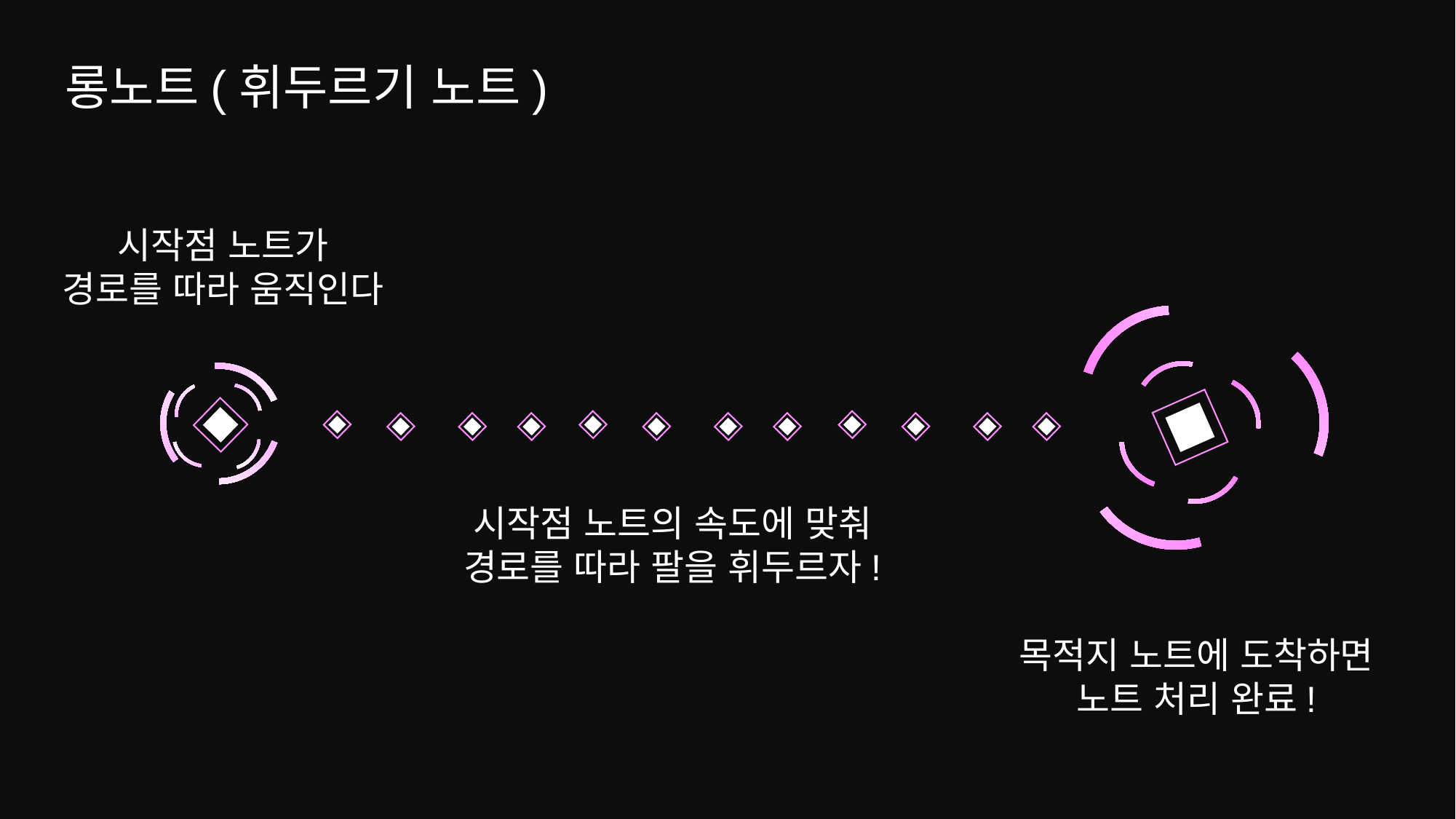

롱노트(휘두르기 노트)
시작점 노트가
경로를 따라 움직인다

시작점 노트의 속도에 맞춰
경로를 따라 팔을 휘두르자!
목적지 노트에 도착하면
노트 처리 완료!